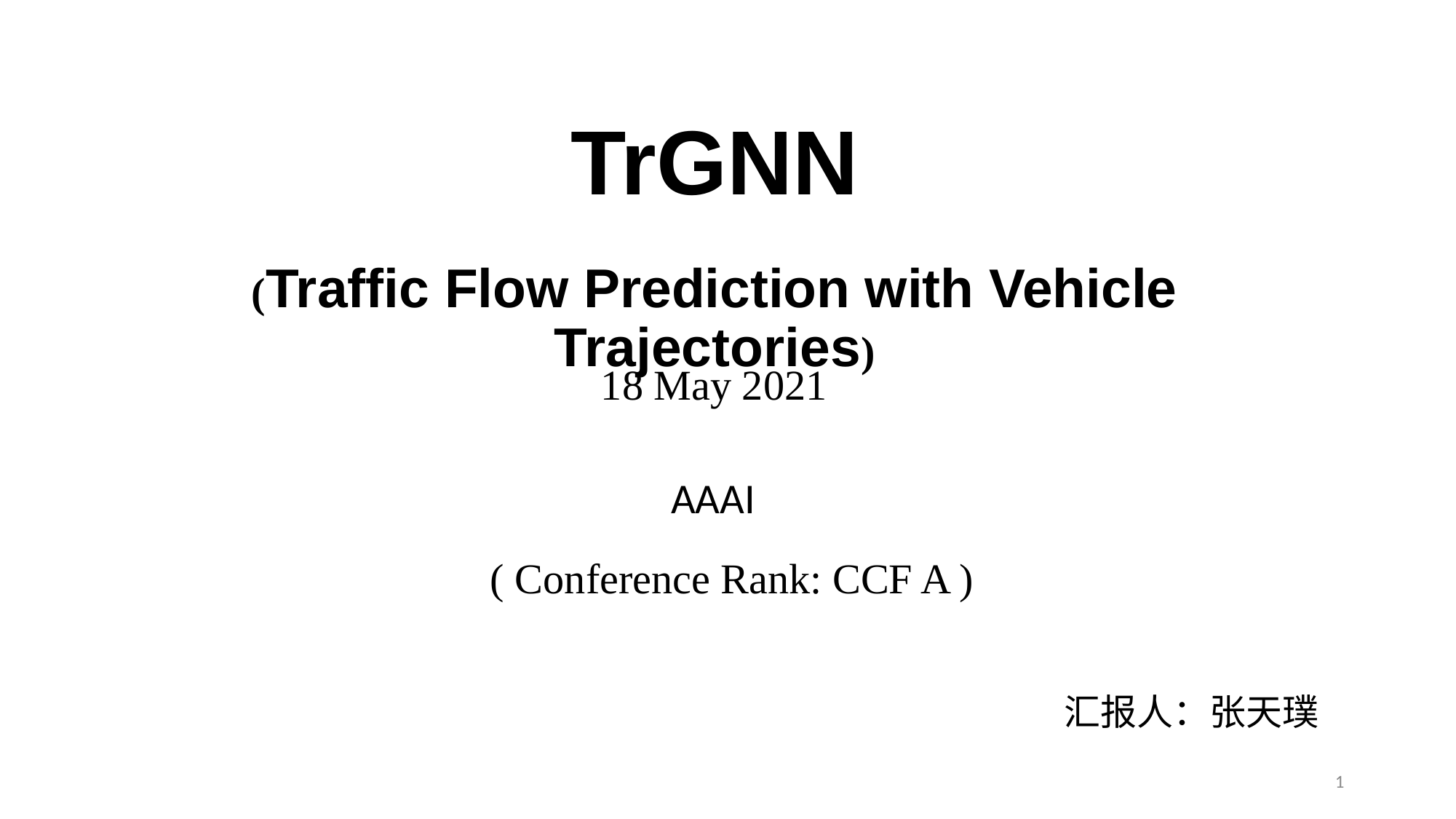

# TrGNN (Traffic Flow Prediction with Vehicle Trajectories)
18 May 2021
AAAI
( Conference Rank: CCF A )
汇报人：张天璞
1